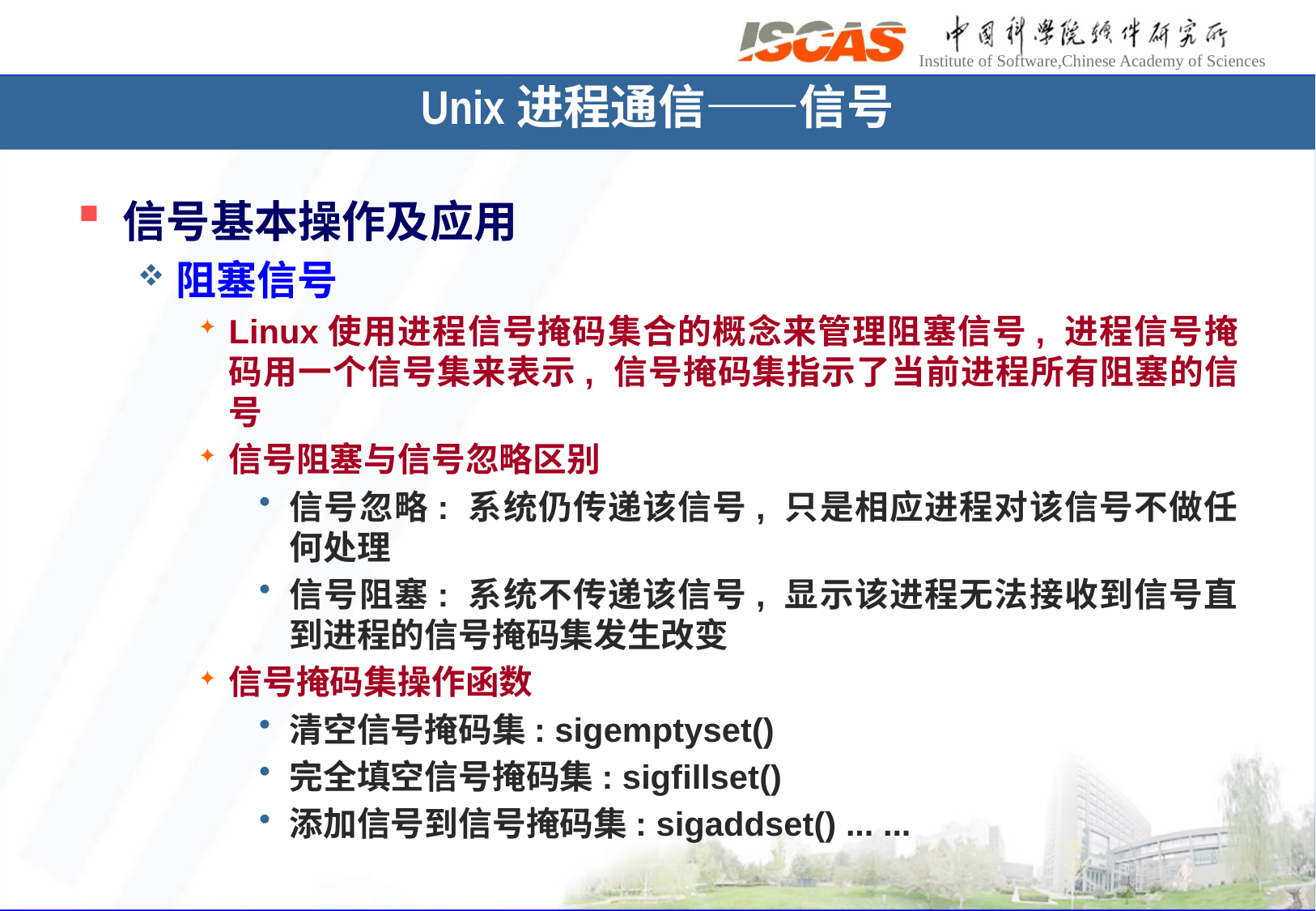

Unix进程通信——信号
信号基本操作及应用
阻塞信号
Linux使用进程信号掩码集合的概念来管理阻塞信号, 进程信号掩码用一个信号集来表示, 信号掩码集指示了当前进程所有阻塞的信号
信号阻塞与信号忽略区别
信号忽略: 系统仍传递该信号, 只是相应进程对该信号不做任何处理
信号阻塞: 系统不传递该信号, 显示该进程无法接收到信号直到进程的信号掩码集发生改变
信号掩码集操作函数
清空信号掩码集: sigemptyset()
完全填空信号掩码集: sigfillset()
添加信号到信号掩码集: sigaddset() ... ...